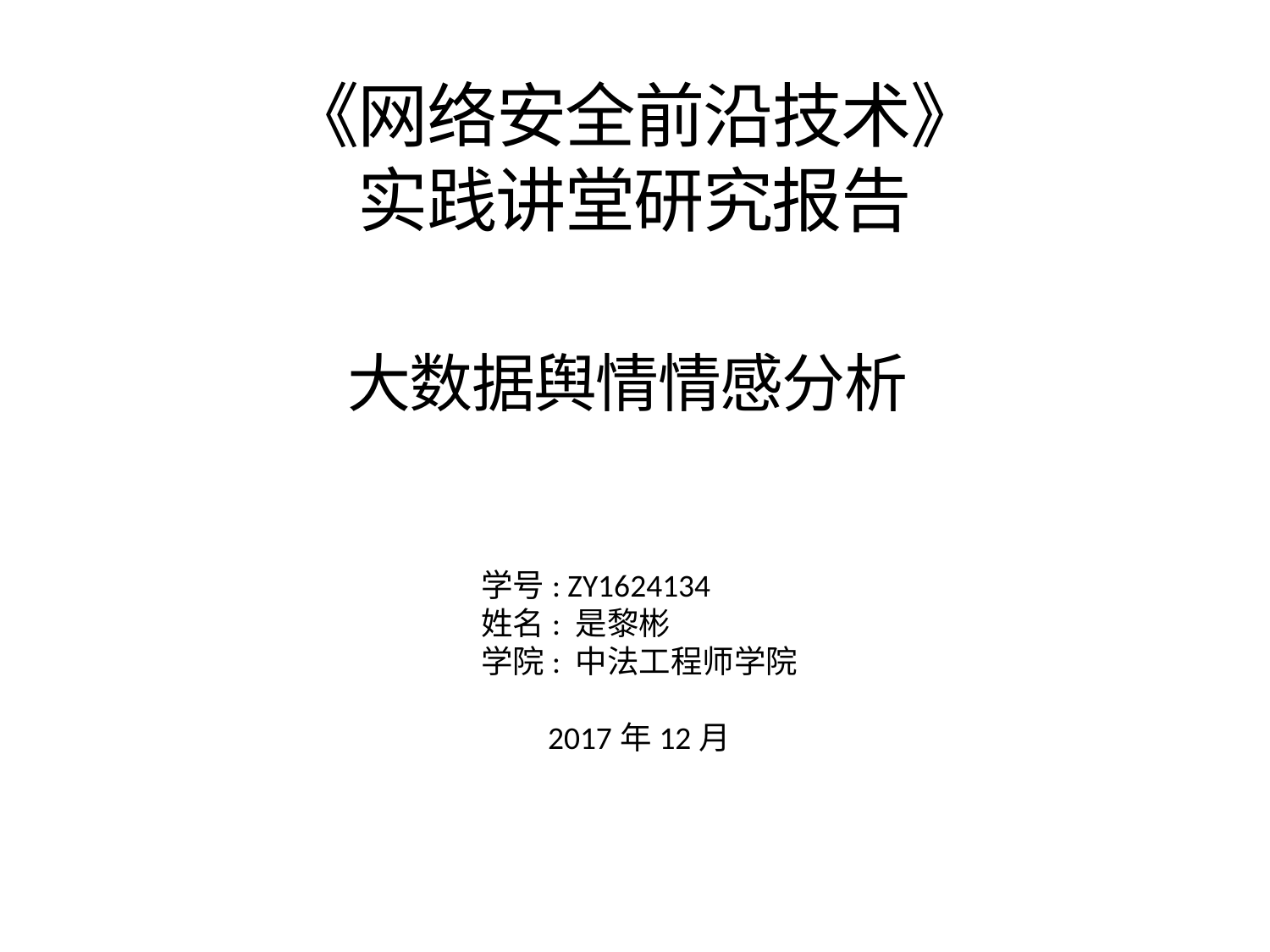

《网络安全前沿技术》
实践讲堂研究报告
大数据舆情情感分析
学号: ZY1624134
姓名: 是黎彬
学院: 中法工程师学院

2017年12月